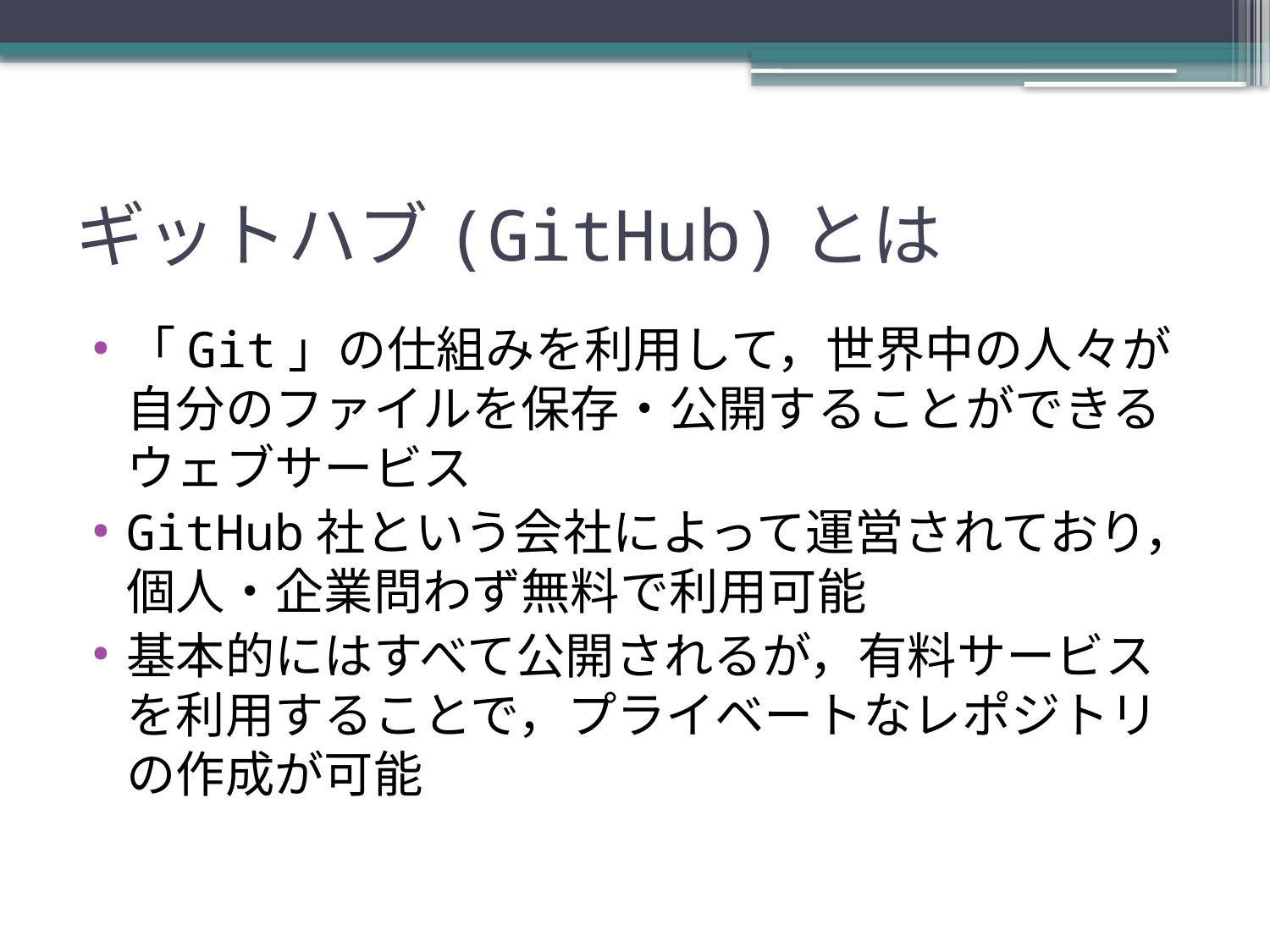

# ギットハブ(GitHub)とは
「Git」の仕組みを利用して，世界中の人々が自分のファイルを保存・公開することができるウェブサービス
GitHub社という会社によって運営されており，個人・企業問わず無料で利用可能
基本的にはすべて公開されるが，有料サービスを利用することで，プライベートなレポジトリの作成が可能